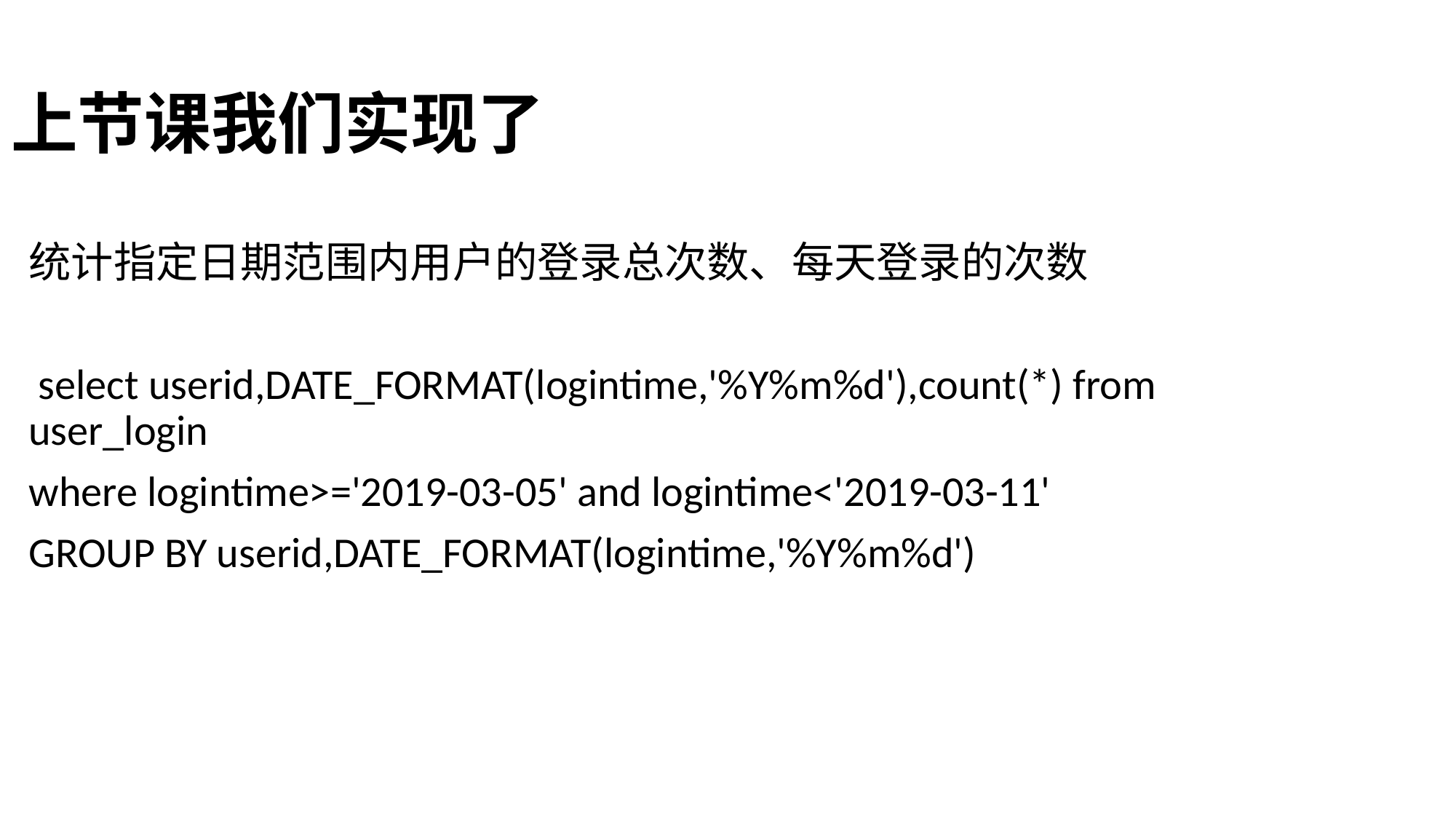

# 上节课我们实现了

统计指定日期范围内用户的登录总次数、每天登录的次数

 select userid,DATE_FORMAT(logintime,'%Y%m%d'),count(*) from user_login
where logintime>='2019-03-05' and logintime<'2019-03-11'
GROUP BY userid,DATE_FORMAT(logintime,'%Y%m%d')